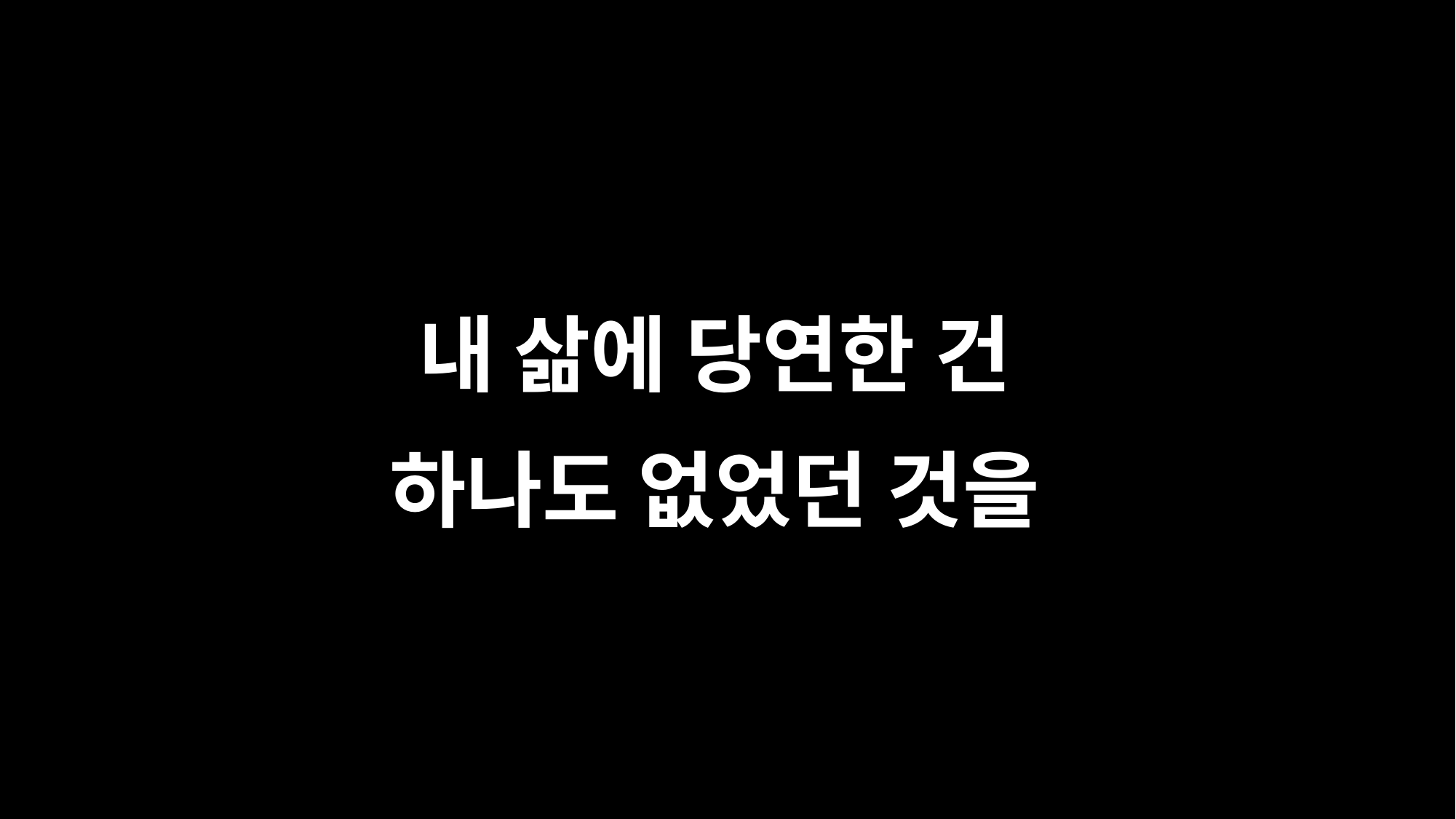

내 삶에 당연한 건
하나도 없었던 것을